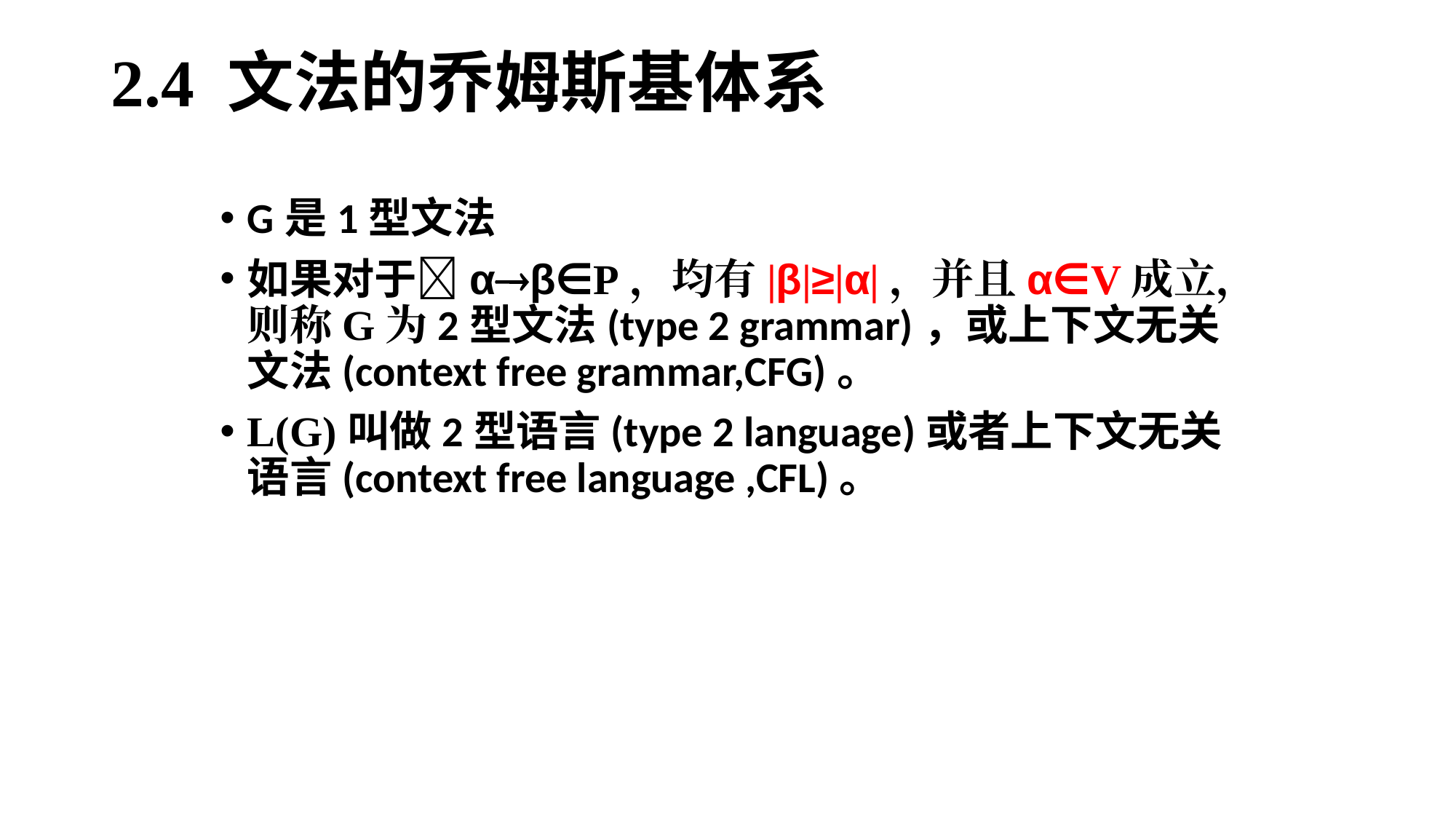

# 2.4 文法的乔姆斯基体系
G是1型文法
如果对于∀α→β∈P，均有|β|≥|α|，并且α∈V成立，则称G为2型文法(type 2 grammar)，或上下文无关文法(context free grammar,CFG)。
L(G)叫做2型语言(type 2 language)或者上下文无关语言(context free language ,CFL)。
11